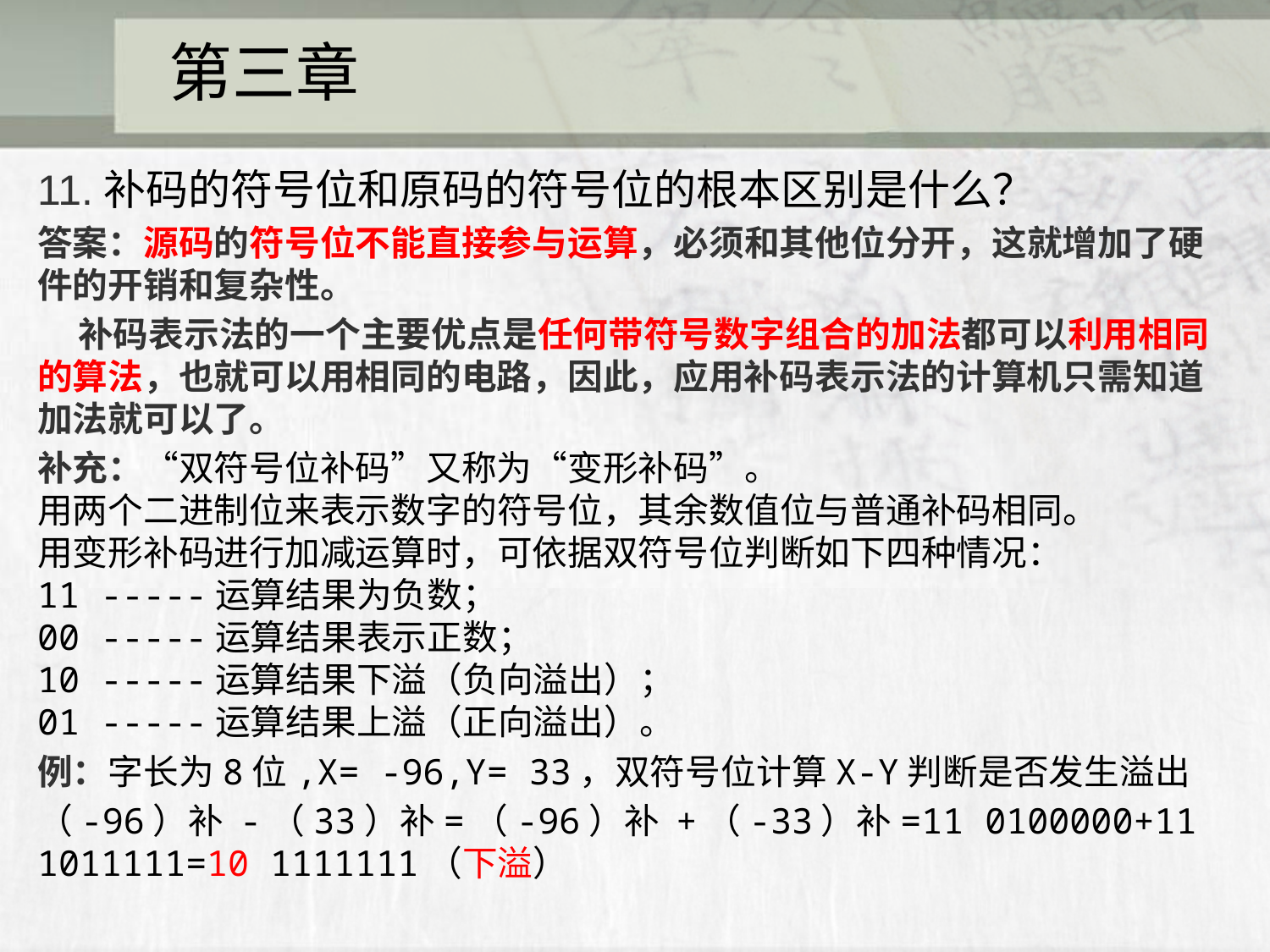

# 第三章
11.补码的符号位和原码的符号位的根本区别是什么？
答案：源码的符号位不能直接参与运算，必须和其他位分开，这就增加了硬件的开销和复杂性。
    补码表示法的一个主要优点是任何带符号数字组合的加法都可以利用相同的算法，也就可以用相同的电路，因此，应用补码表示法的计算机只需知道加法就可以了。
补充：“双符号位补码”又称为“变形补码”。
用两个二进制位来表示数字的符号位，其余数值位与普通补码相同。
用变形补码进行加减运算时，可依据双符号位判断如下四种情况：
11 -----运算结果为负数；
00 -----运算结果表示正数；
10 -----运算结果下溢（负向溢出）；
01 -----运算结果上溢（正向溢出）。
例：字长为8位,X= -96,Y= 33，双符号位计算X-Y判断是否发生溢出
（-96）补 -（33）补=（-96）补 +（-33）补=11 0100000+11 1011111=10 1111111（下溢）